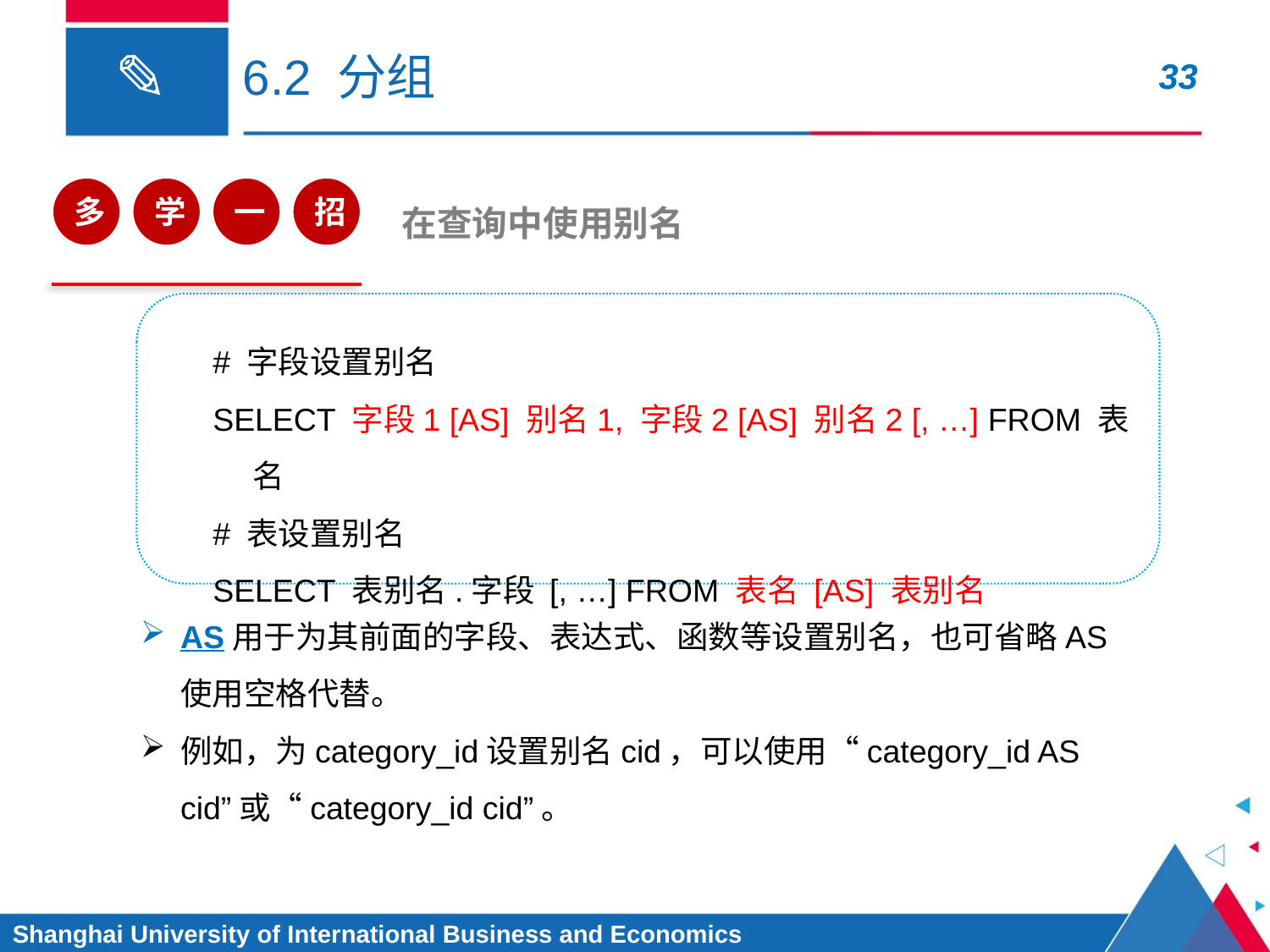

# 6.2 分组
多
学
一
招
在查询中使用别名

# 字段设置别名
SELECT 字段1 [AS] 别名1, 字段2 [AS] 别名2 [, …] FROM 表名
# 表设置别名
SELECT 表别名.字段 [, …] FROM 表名 [AS] 表别名
AS用于为其前面的字段、表达式、函数等设置别名，也可省略AS使用空格代替。
例如，为category_id设置别名cid，可以使用“category_id AS cid”或“category_id cid”。